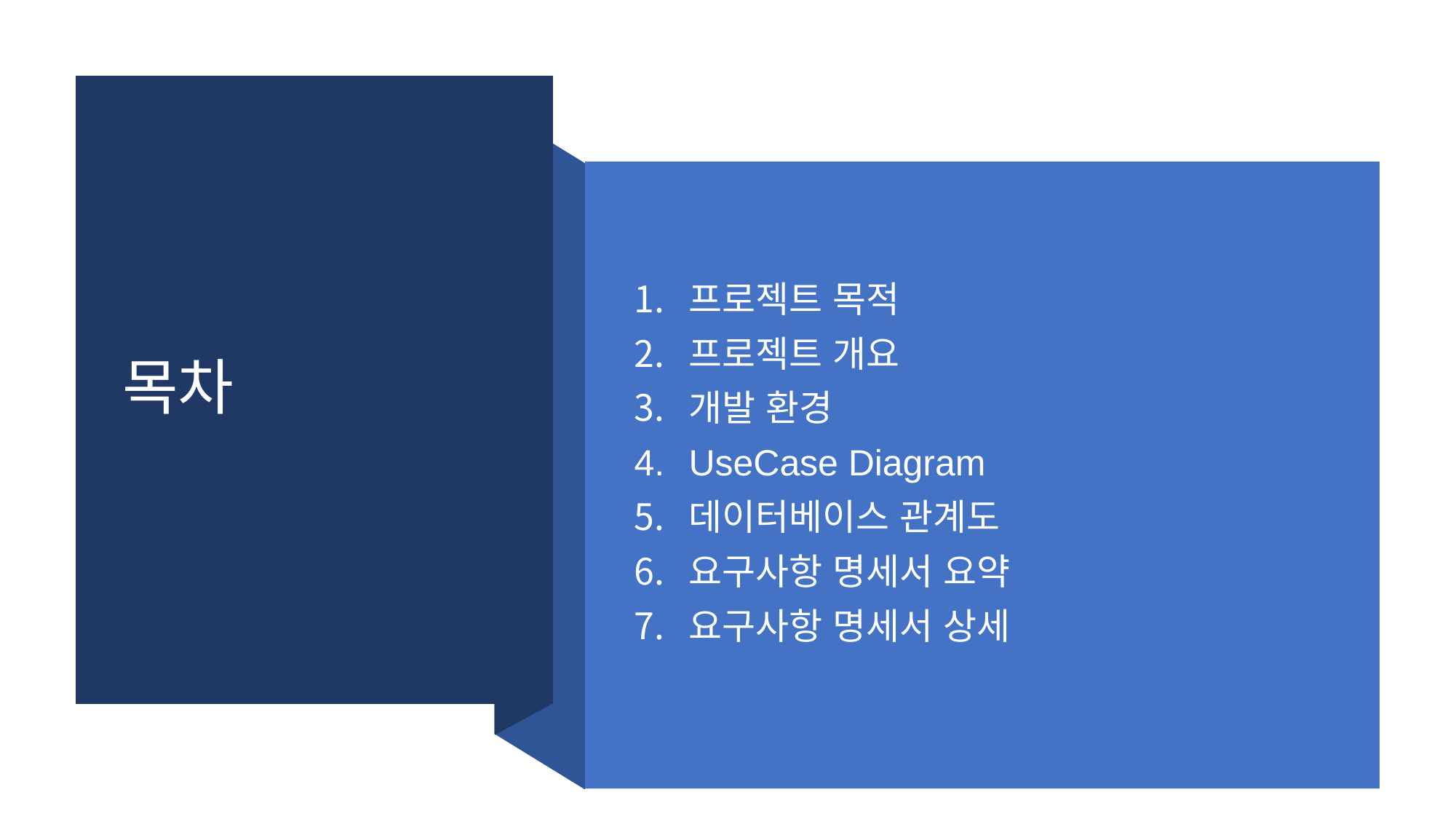

# 목차

프로젝트 목적
프로젝트 개요
개발 환경
UseCase Diagram
데이터베이스 관계도
요구사항 명세서 요약
요구사항 명세서 상세